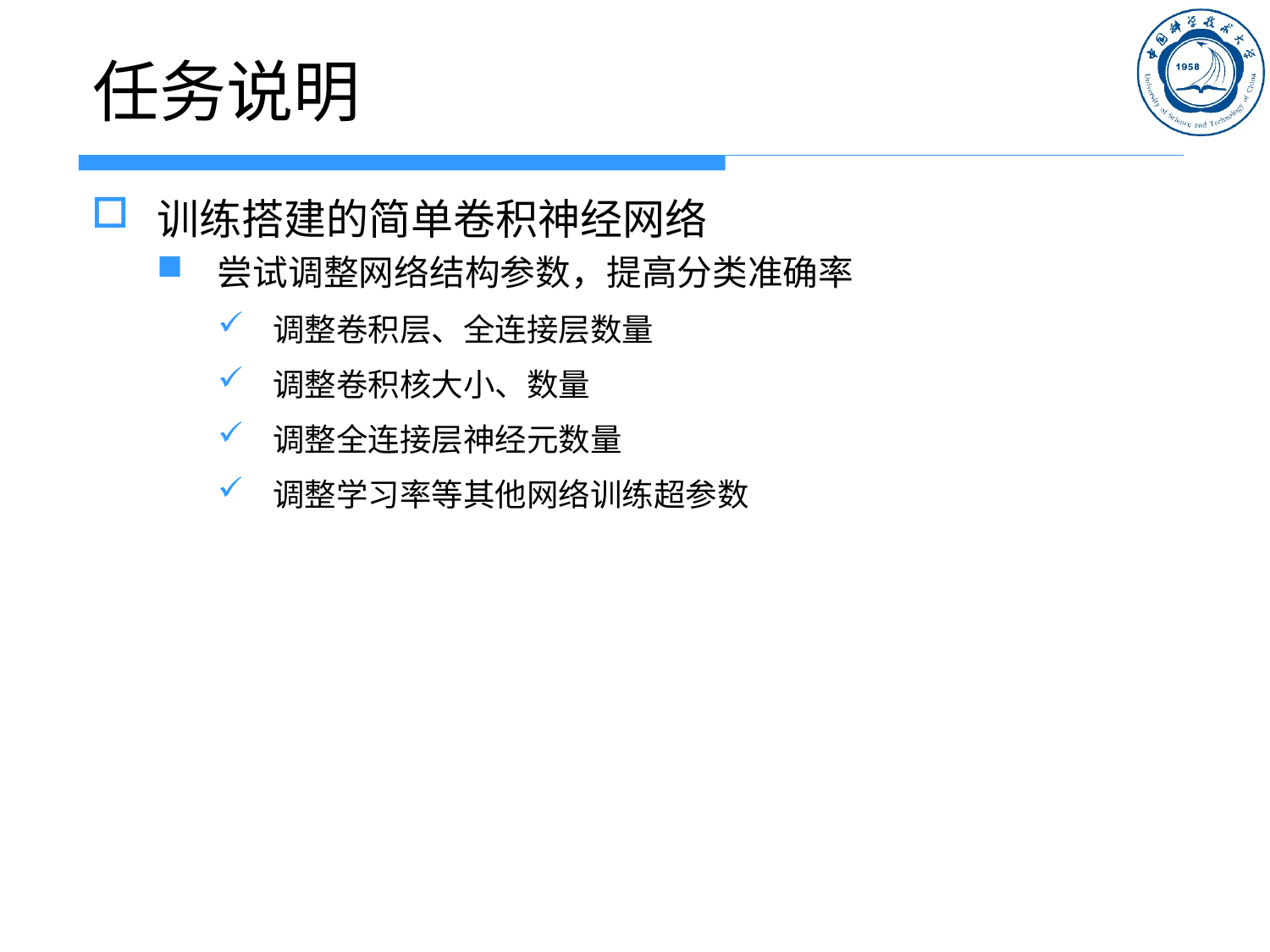

# 任务说明
训练搭建的简单卷积神经网络
尝试调整网络结构参数，提高分类准确率
调整卷积层、全连接层数量
调整卷积核大小、数量
调整全连接层神经元数量
调整学习率等其他网络训练超参数